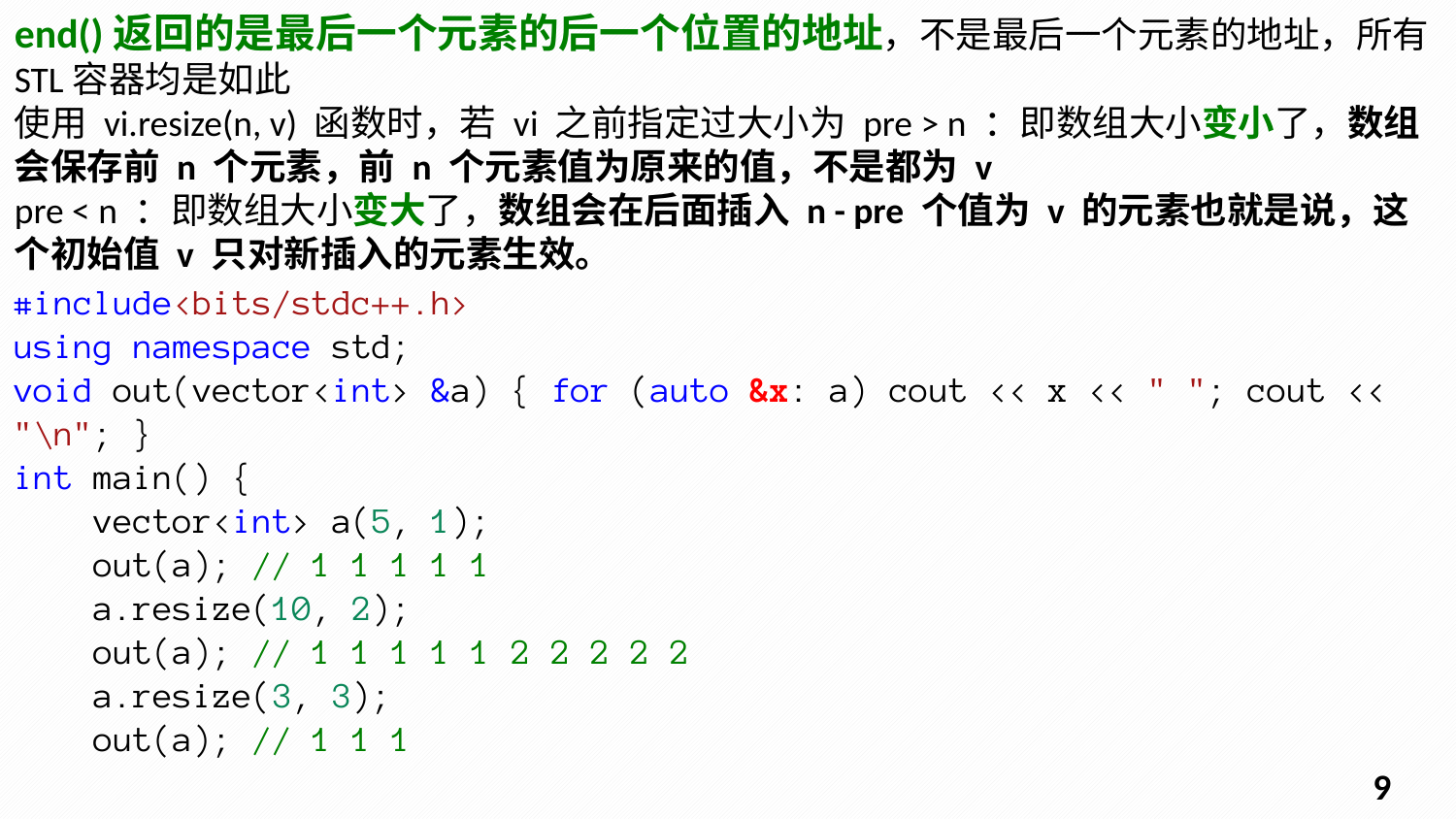

end()返回的是最后一个元素的后一个位置的地址，不是最后一个元素的地址，所有STL容器均是如此
使用 vi.resize(n, v) 函数时，若 vi 之前指定过大小为 pre > n ：即数组大小变小了，数组会保存前 n 个元素，前 n 个元素值为原来的值，不是都为 v
pre < n ：即数组大小变大了，数组会在后面插入 n - pre 个值为 v 的元素也就是说，这个初始值 v 只对新插入的元素生效。
#include<bits/stdc++.h>
using namespace std;
void out(vector<int> &a) { for (auto &x: a) cout << x << " "; cout << "\n"; }
int main() {
    vector<int> a(5, 1);
    out(a); // 1 1 1 1 1
    a.resize(10, 2);
    out(a); // 1 1 1 1 1 2 2 2 2 2
    a.resize(3, 3);
    out(a); // 1 1 1
9